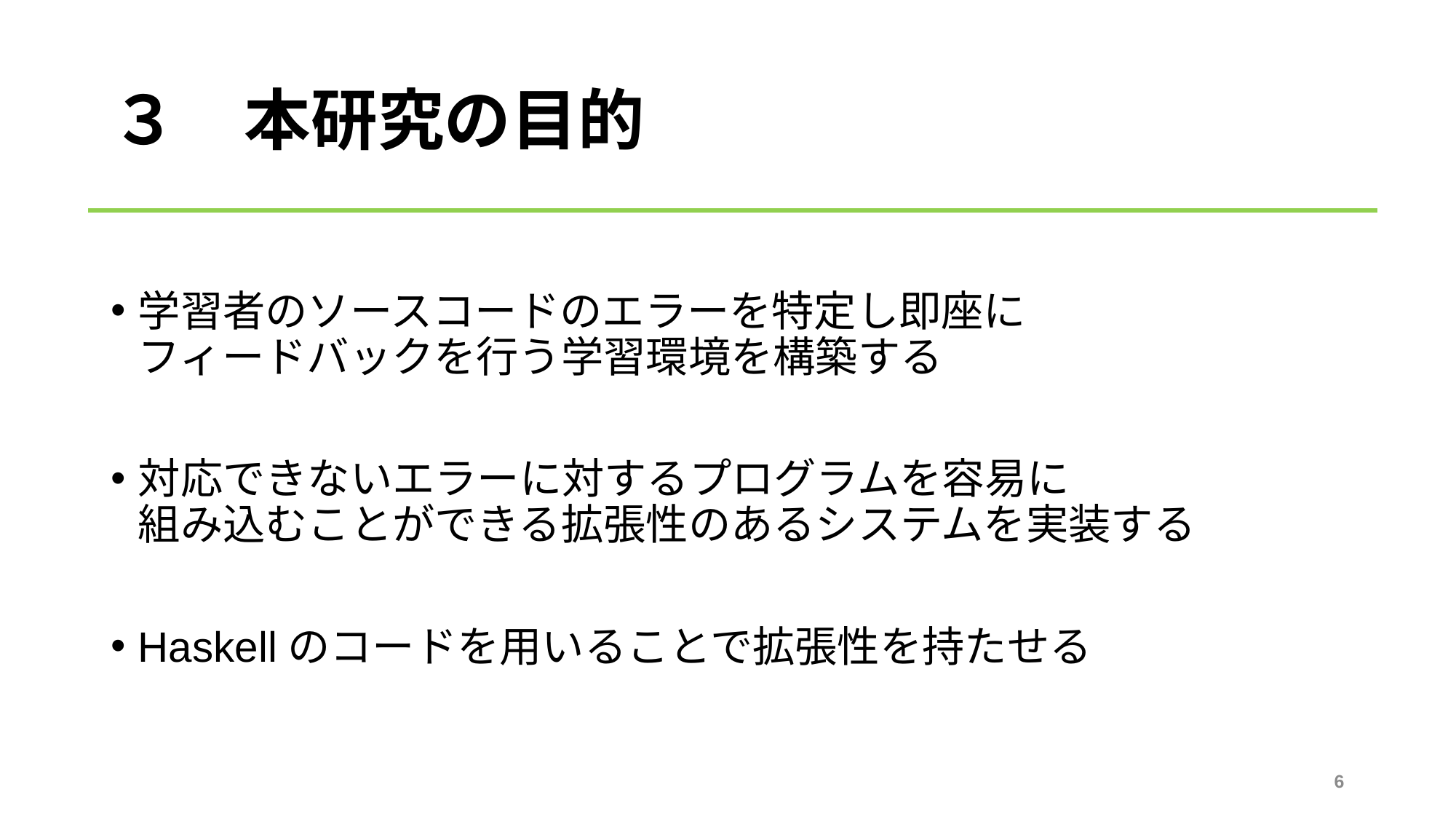

# ３　本研究の目的

学習者のソースコードのエラーを特定し即座に　　　　　フィードバックを行う学習環境を構築する

対応できないエラーに対するプログラムを容易に　　　　　　組み込むことができる拡張性のあるシステムを実装する

Haskellのコードを用いることで拡張性を持たせる
6